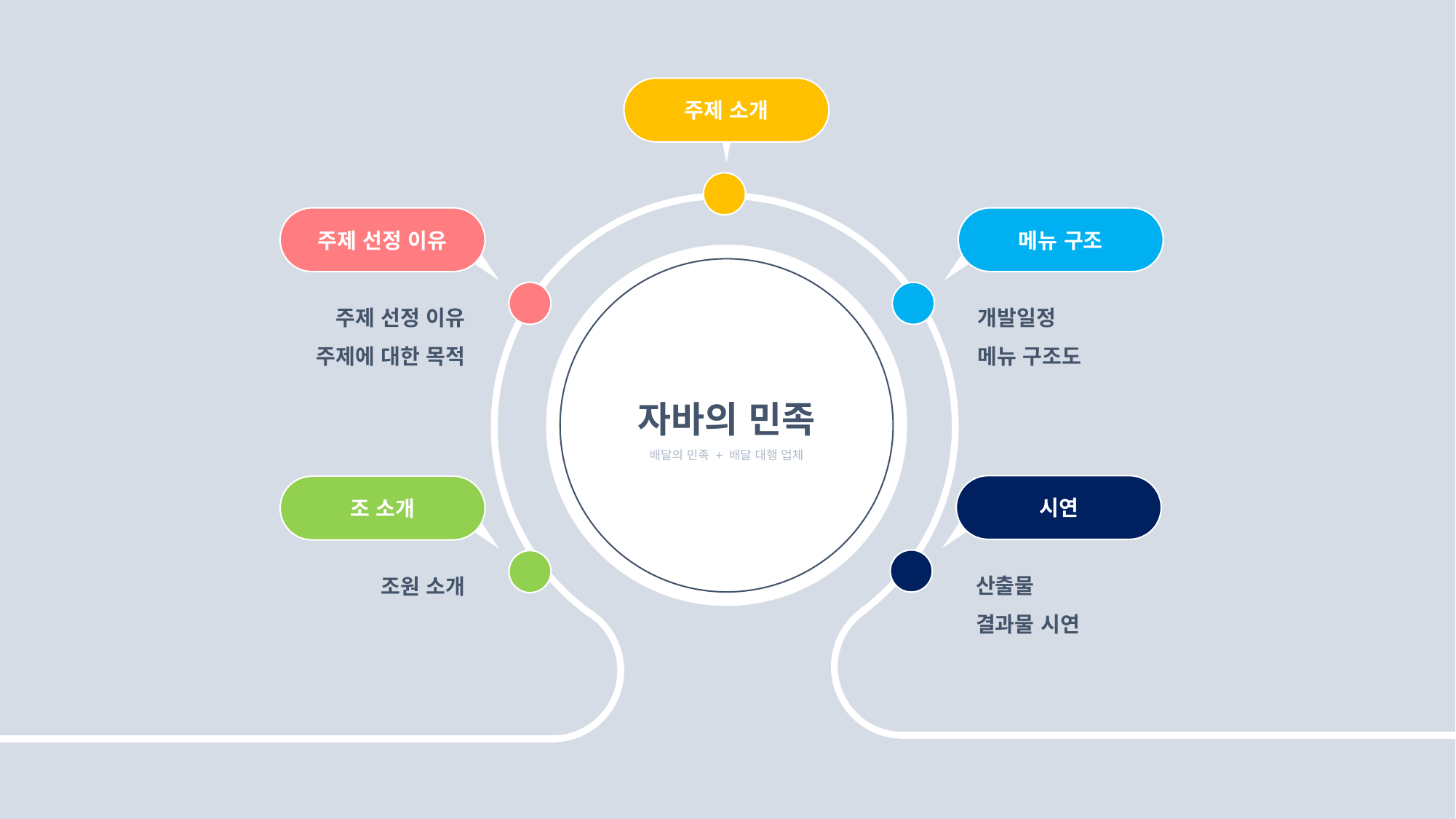

주제 소개

주제 선정 이유

메뉴 구조

주제 선정 이유
주제에 대한 목적
개발일정
메뉴 구조도
자바의 민족
배달의 민족 + 배달 대행 업체
시연

조 소개

산출물
결과물 시연
조원 소개